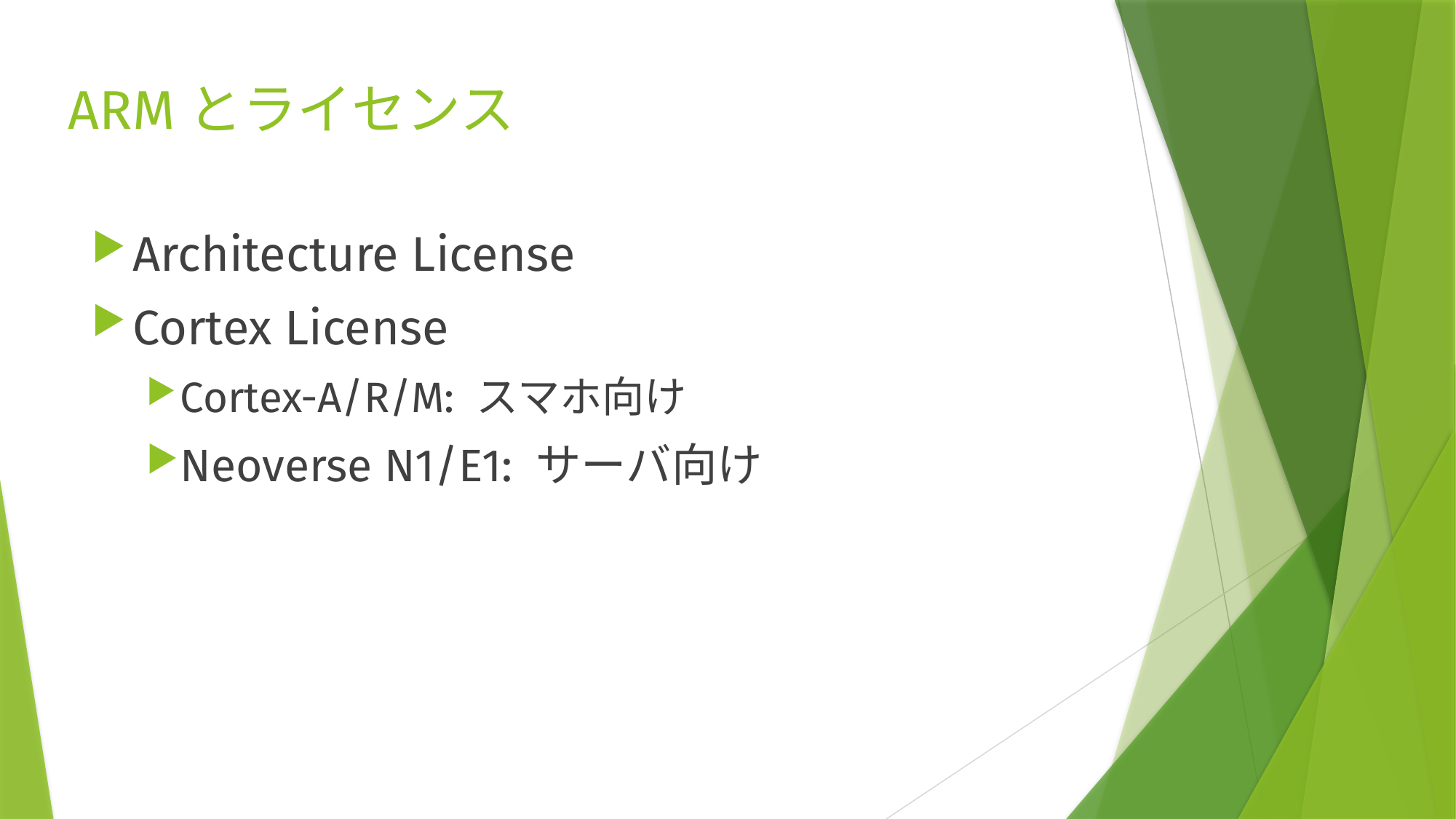

# ARMとライセンス
Architecture License
Cortex License
Cortex-A/R/M: スマホ向け
Neoverse N1/E1: サーバ向け